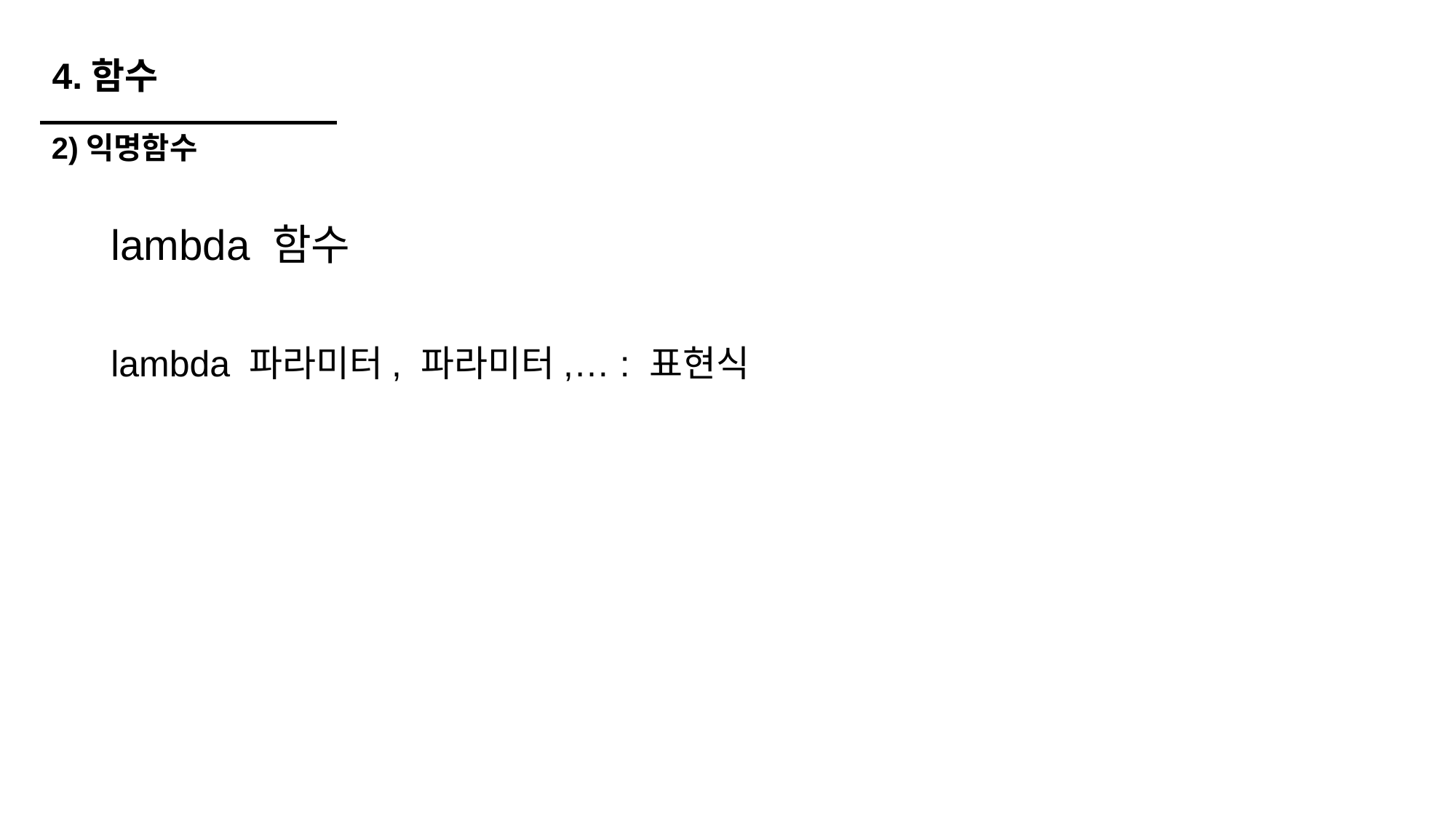

# 4.함수
2)익명함수
lambda 함수

lambda 파라미터, 파라미터,… : 표현식